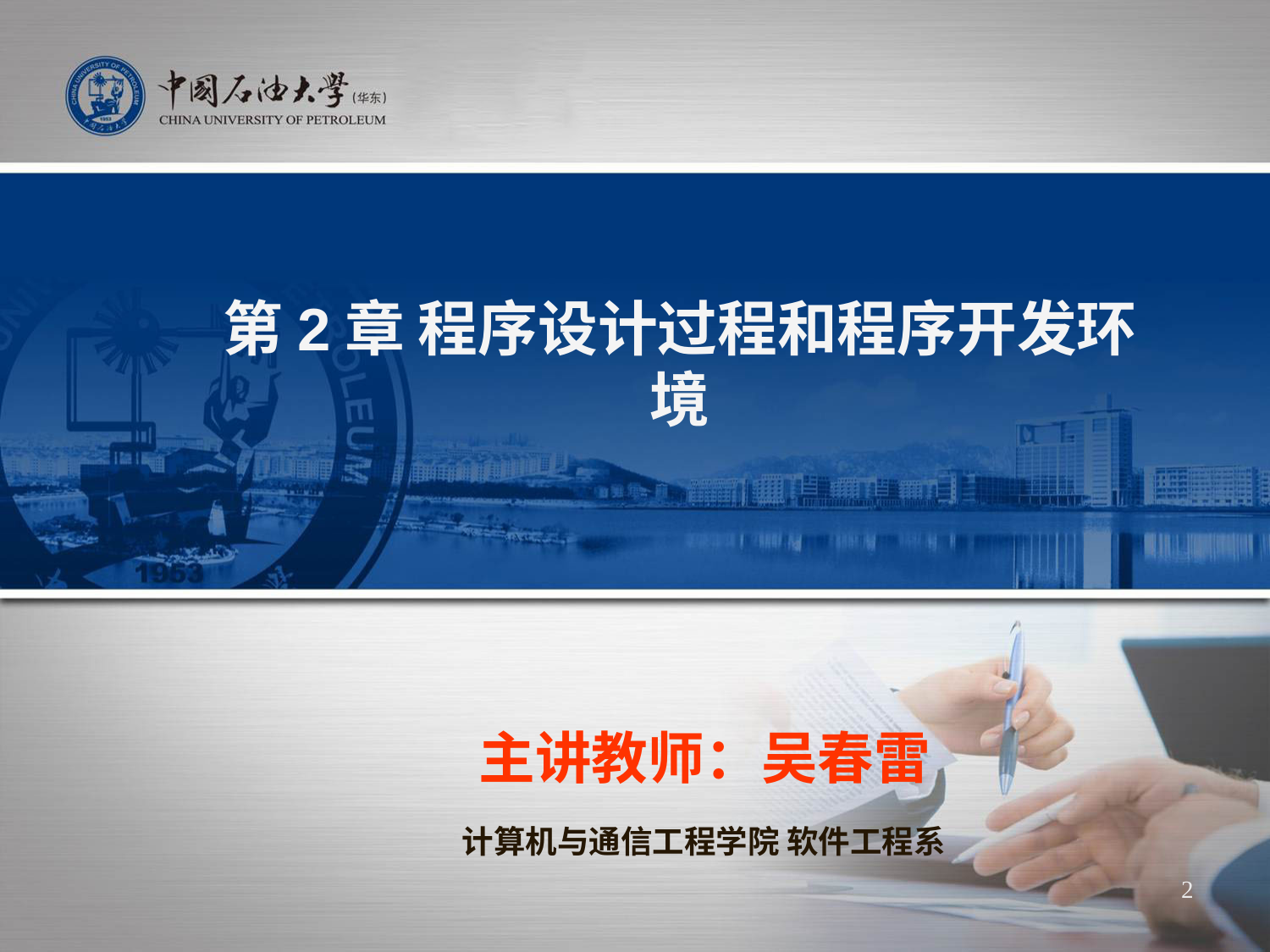

第2章 程序设计过程和程序开发环境
主讲教师：吴春雷
计算机与通信工程学院 软件工程系
2